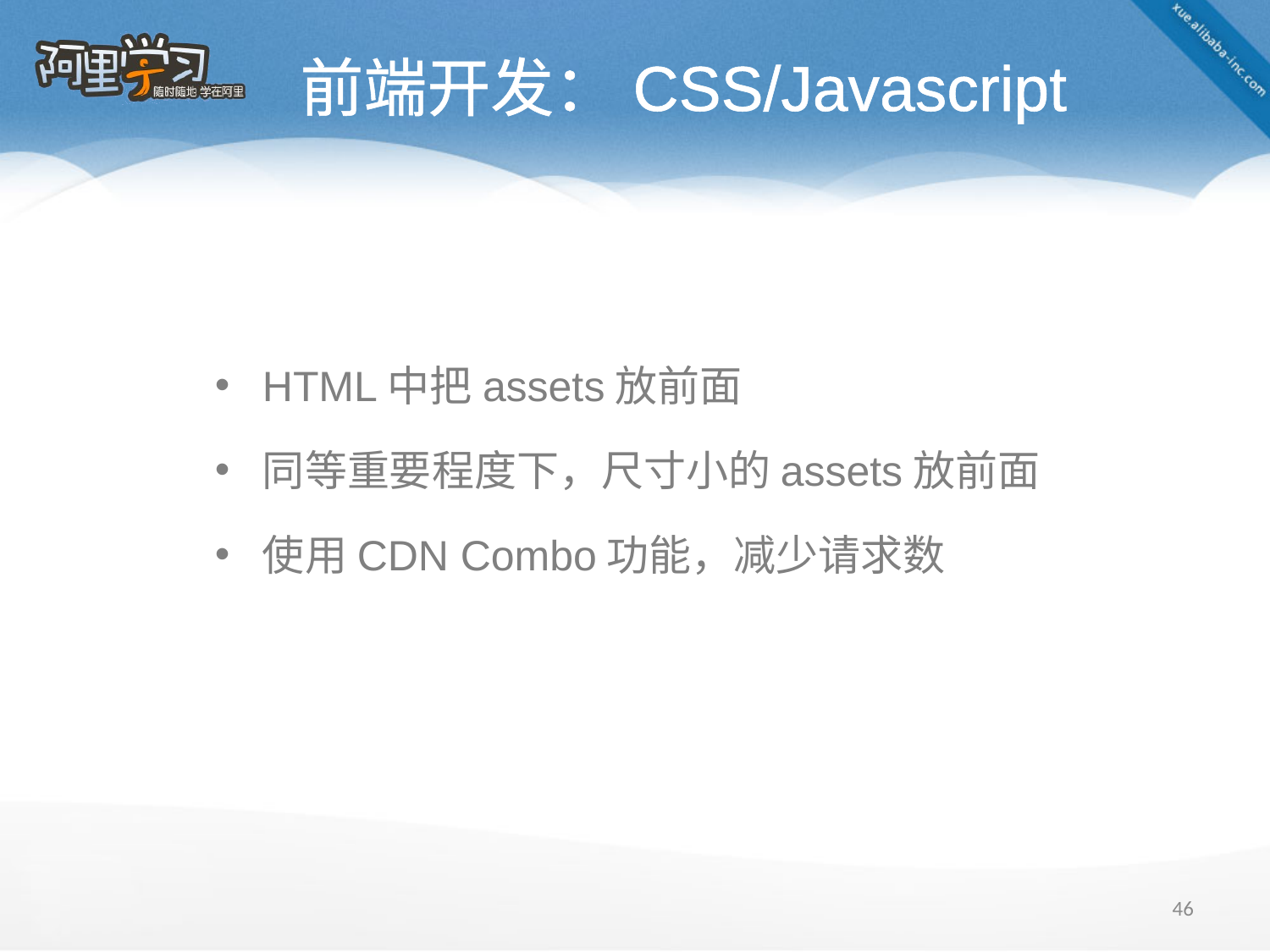

# 前端开发：CSS/Javascript
HTML中把assets放前面
同等重要程度下，尺寸小的assets放前面
使用CDN Combo功能，减少请求数

46